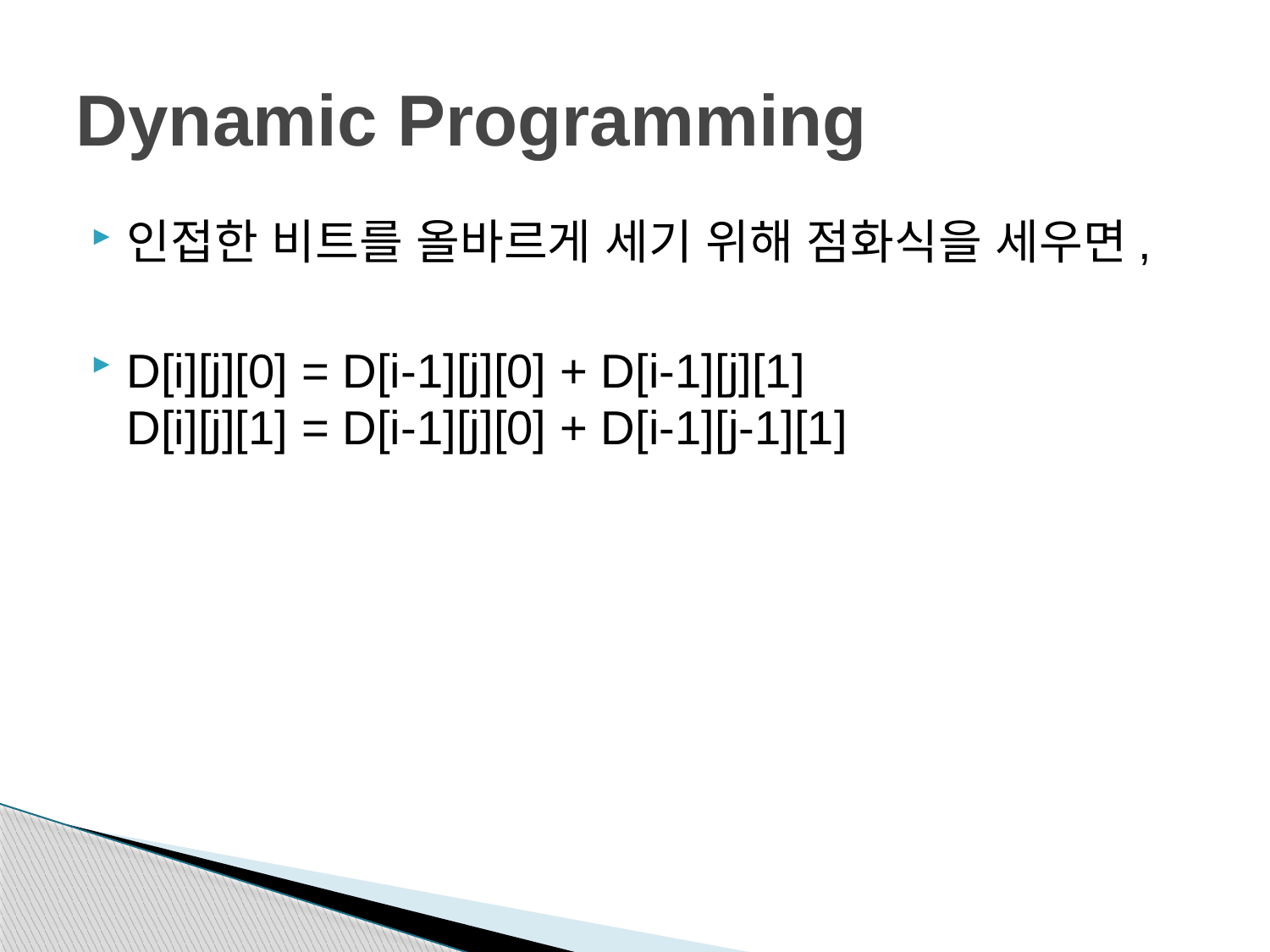

# Dynamic Programming
인접한 비트를 올바르게 세기 위해 점화식을 세우면,

D[i][j][0] = D[i-1][j][0] + D[i-1][j][1]
D[i][j][1] = D[i-1][j][0] + D[i-1][j-1][1]